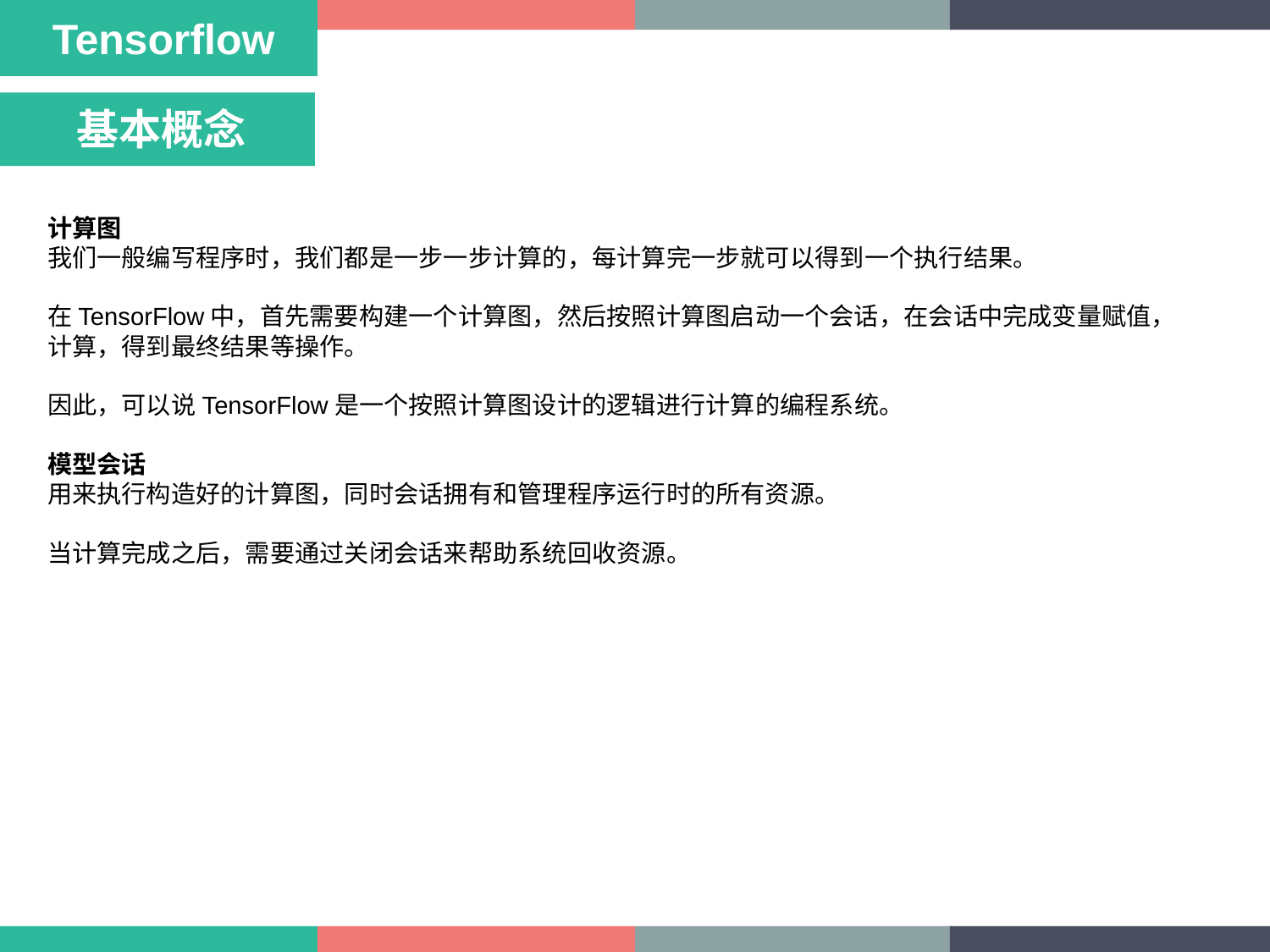

Tensorflow

基本概念
计算图
我们一般编写程序时，我们都是一步一步计算的，每计算完一步就可以得到一个执行结果。

在TensorFlow中，首先需要构建一个计算图，然后按照计算图启动一个会话，在会话中完成变量赋值，计算，得到最终结果等操作。

因此，可以说TensorFlow是一个按照计算图设计的逻辑进行计算的编程系统。

模型会话
用来执行构造好的计算图，同时会话拥有和管理程序运行时的所有资源。

当计算完成之后，需要通过关闭会话来帮助系统回收资源。